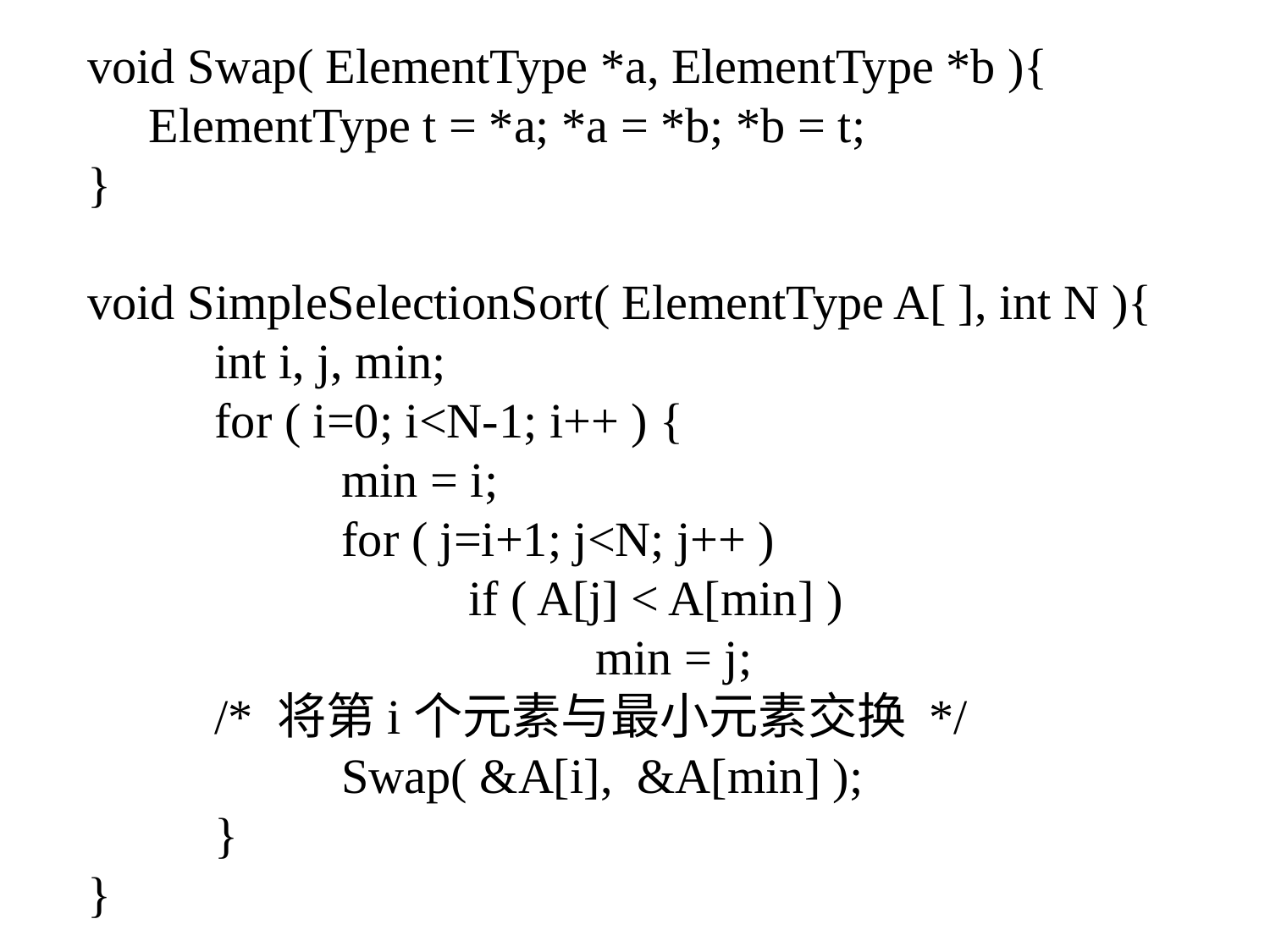

void Swap( ElementType *a, ElementType *b ){
     ElementType t = *a; *a = *b; *b = t;
}

void SimpleSelectionSort( ElementType A[ ], int N ){
	int i, j, min;
	for ( i=0; i<N-1; i++ ) {
		min = i;
		for ( j=i+1; j<N; j++ )
			if ( A[j] < A[min] )
				min = j;
	/* 将第i个元素与最小元素交换 */
		Swap( &A[i],  &A[min] );
	}
}